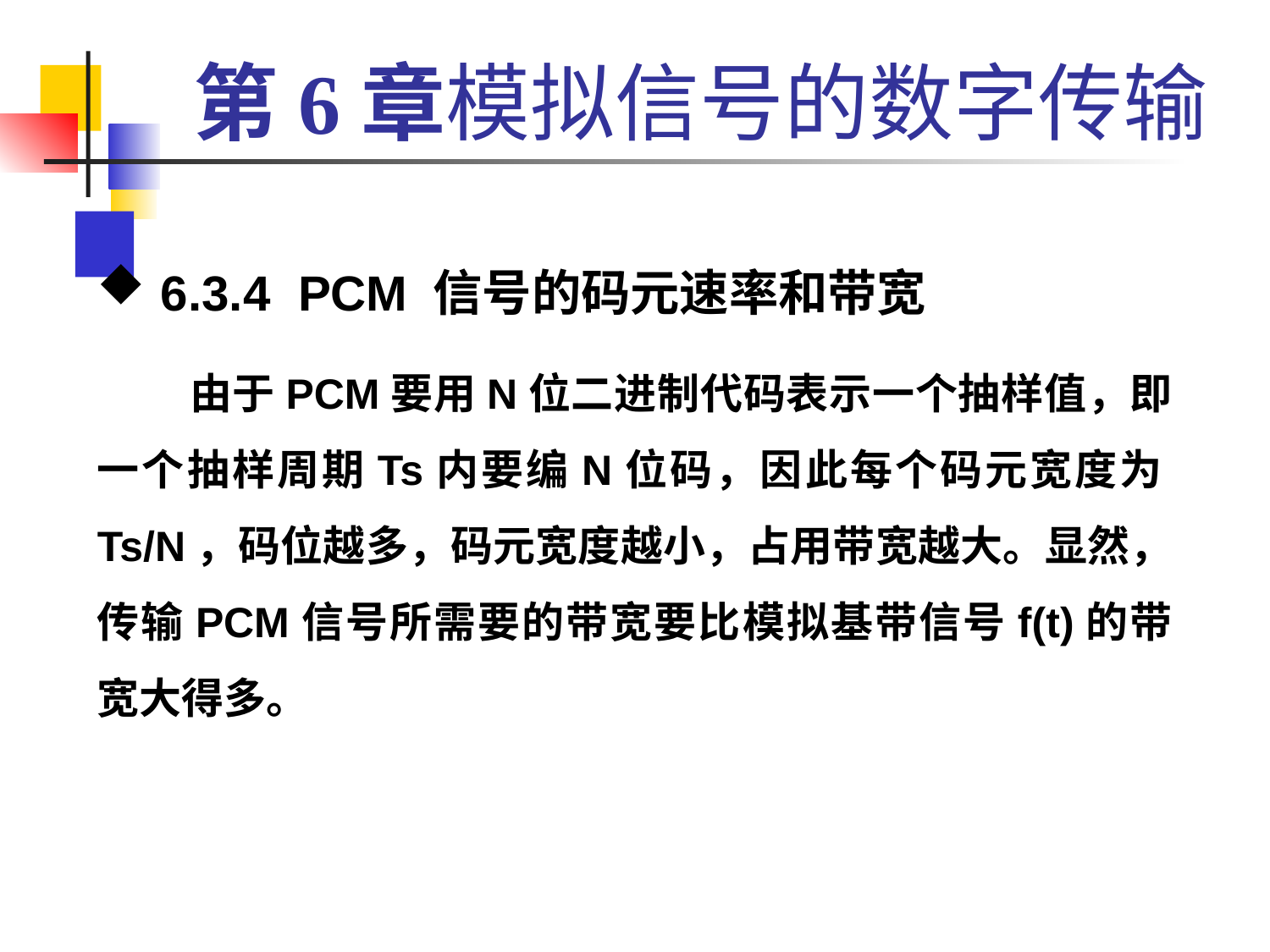

# 第6章模拟信号的数字传输

6.3.4  PCM 信号的码元速率和带宽
        由于PCM要用N位二进制代码表示一个抽样值，即一个抽样周期Ts内要编N位码，因此每个码元宽度为Ts/N，码位越多，码元宽度越小，占用带宽越大。显然，传输PCM信号所需要的带宽要比模拟基带信号f(t)的带宽大得多。